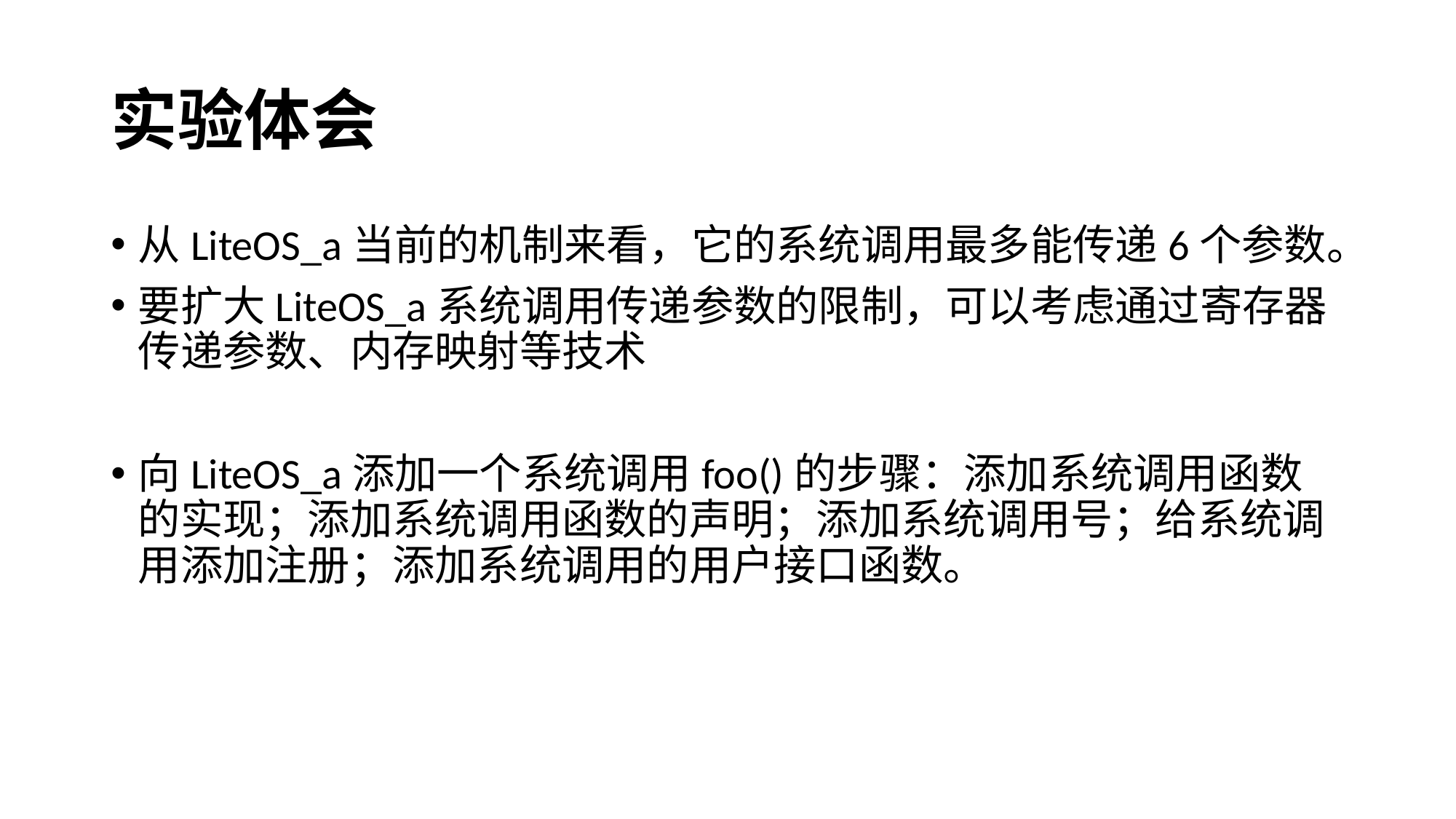

# 实验体会
从LiteOS_a当前的机制来看，它的系统调用最多能传递6个参数。
要扩大LiteOS_a系统调用传递参数的限制，可以考虑通过寄存器传递参数、内存映射等技术

向LiteOS_a添加一个系统调用foo()的步骤：添加系统调用函数的实现；添加系统调用函数的声明；添加系统调用号；给系统调用添加注册；添加系统调用的用户接口函数。